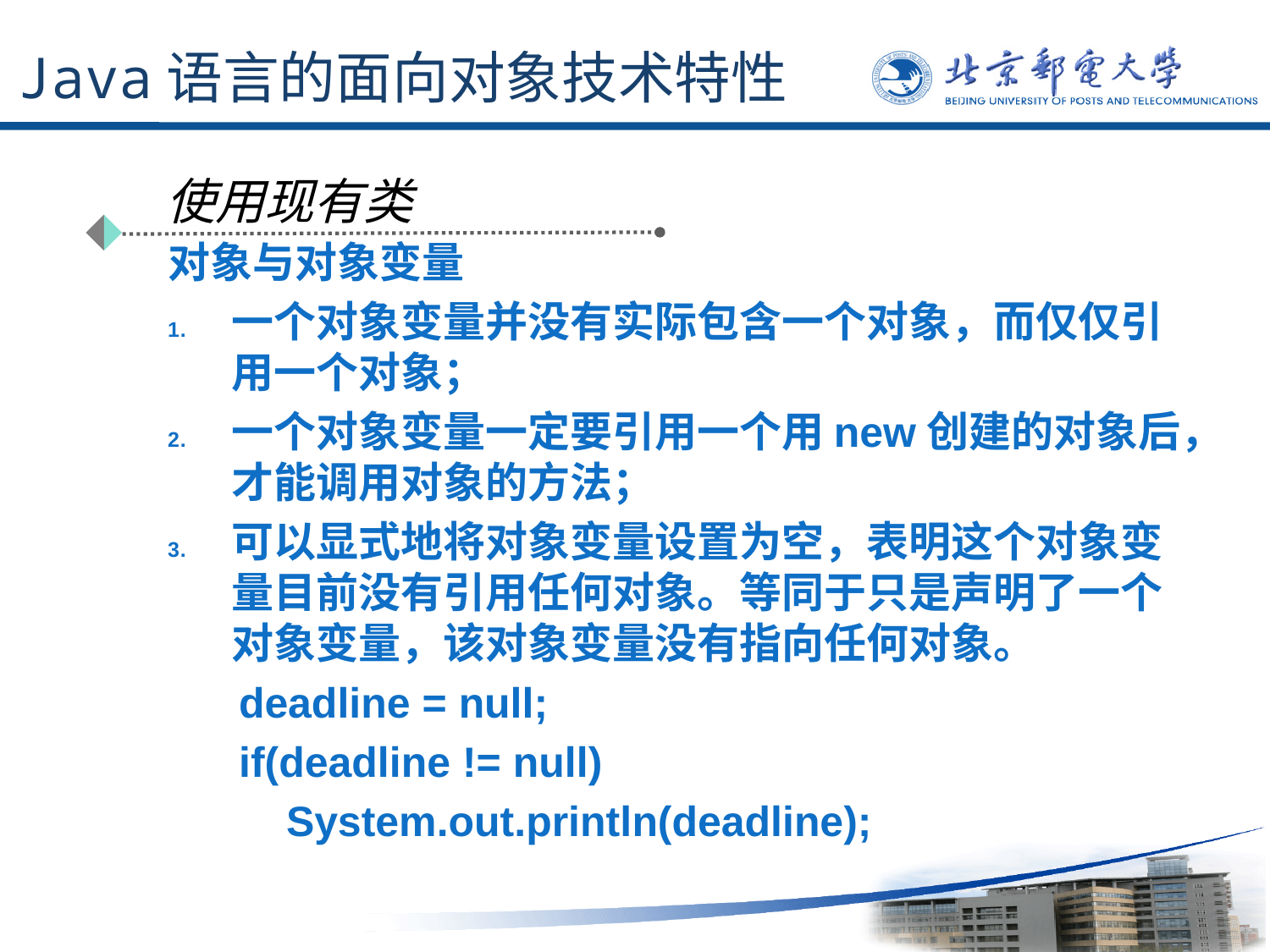

# Java语言的面向对象技术特性

使用现有类

对象与对象变量
一个对象变量并没有实际包含一个对象，而仅仅引用一个对象；
一个对象变量一定要引用一个用new创建的对象后，才能调用对象的方法；
可以显式地将对象变量设置为空，表明这个对象变量目前没有引用任何对象。等同于只是声明了一个对象变量，该对象变量没有指向任何对象。
      deadline = null;
      if(deadline != null)
          System.out.println(deadline);